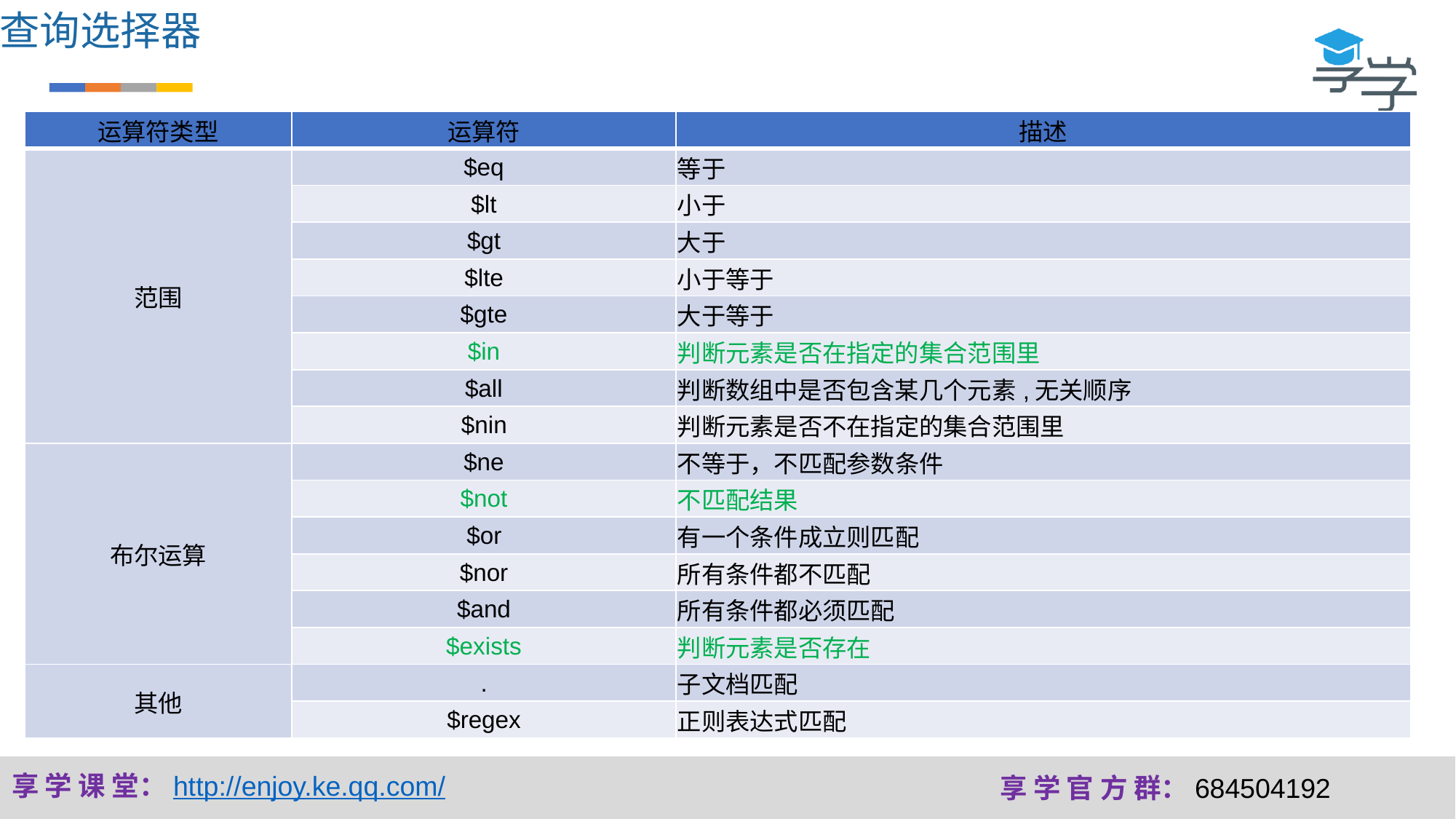

查询选择器

| 运算符类型 | 运算符 | 描述 |
| --- | --- | --- |
| 范围 | $eq | 等于 |
|  | $lt | 小于 |
|  | $gt | 大于 |
|  | $lte | 小于等于 |
|  | $gte | 大于等于 |
|  | $in | 判断元素是否在指定的集合范围里 |
|  | $all | 判断数组中是否包含某几个元素,无关顺序 |
|  | $nin | 判断元素是否不在指定的集合范围里 |
| 布尔运算 | $ne | 不等于，不匹配参数条件 |
|  | $not | 不匹配结果 |
|  | $or | 有一个条件成立则匹配 |
|  | $nor | 所有条件都不匹配 |
|  | $and | 所有条件都必须匹配 |
|  | $exists | 判断元素是否存在 |
| 其他 | . | 子文档匹配 |
|  | $regex | 正则表达式匹配 |